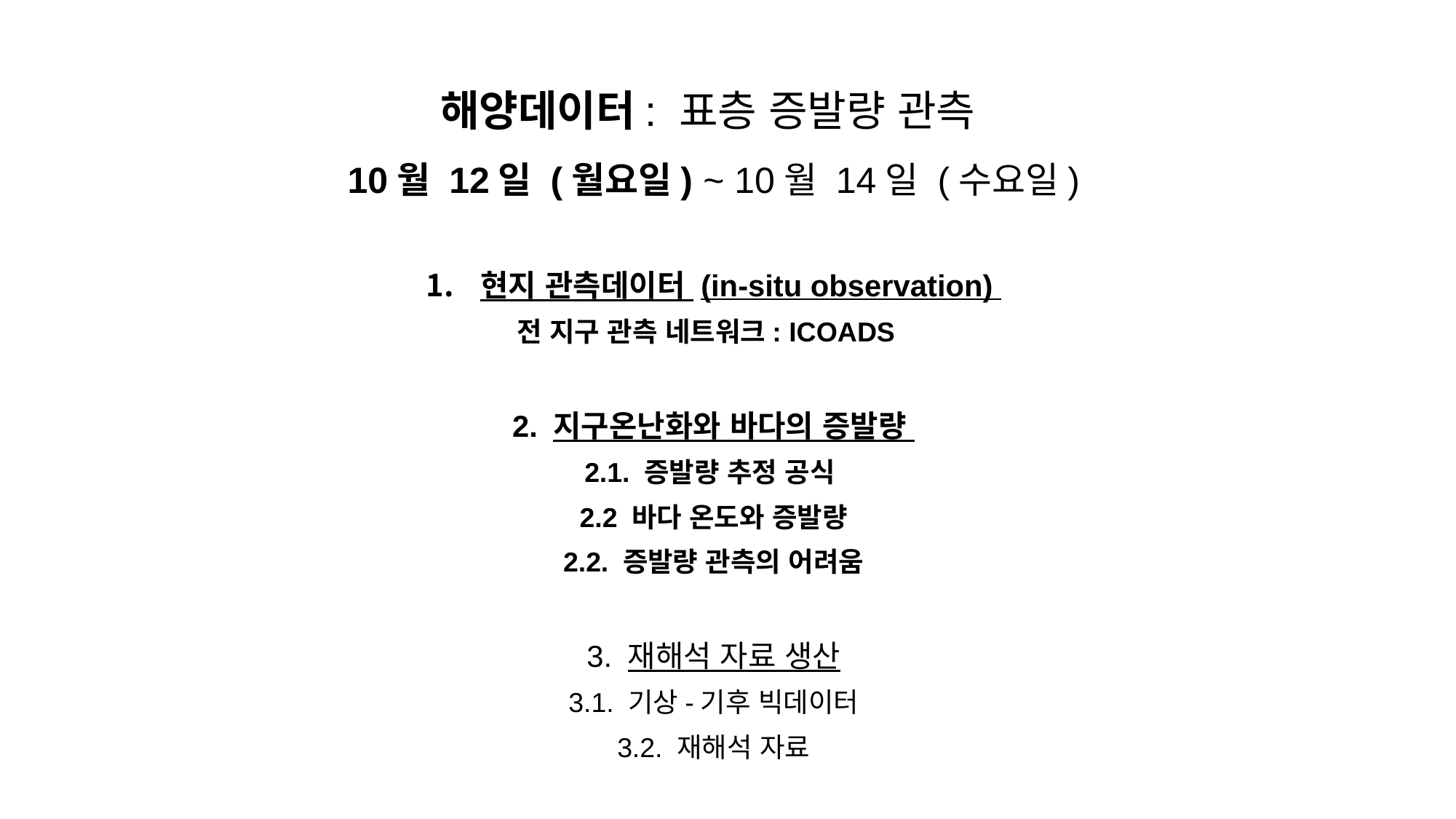

# 해양데이터: 표층 증발량 관측 10월 12일 (월요일) ~ 10월 14일 (수요일)
현지 관측데이터 (in-situ observation)
전 지구 관측 네트워크: ICOADS

2. 지구온난화와 바다의 증발량
2.1. 증발량 추정 공식
2.2 바다 온도와 증발량
2.2. 증발량 관측의 어려움

3. 재해석 자료 생산
3.1. 기상-기후 빅데이터
3.2. 재해석 자료